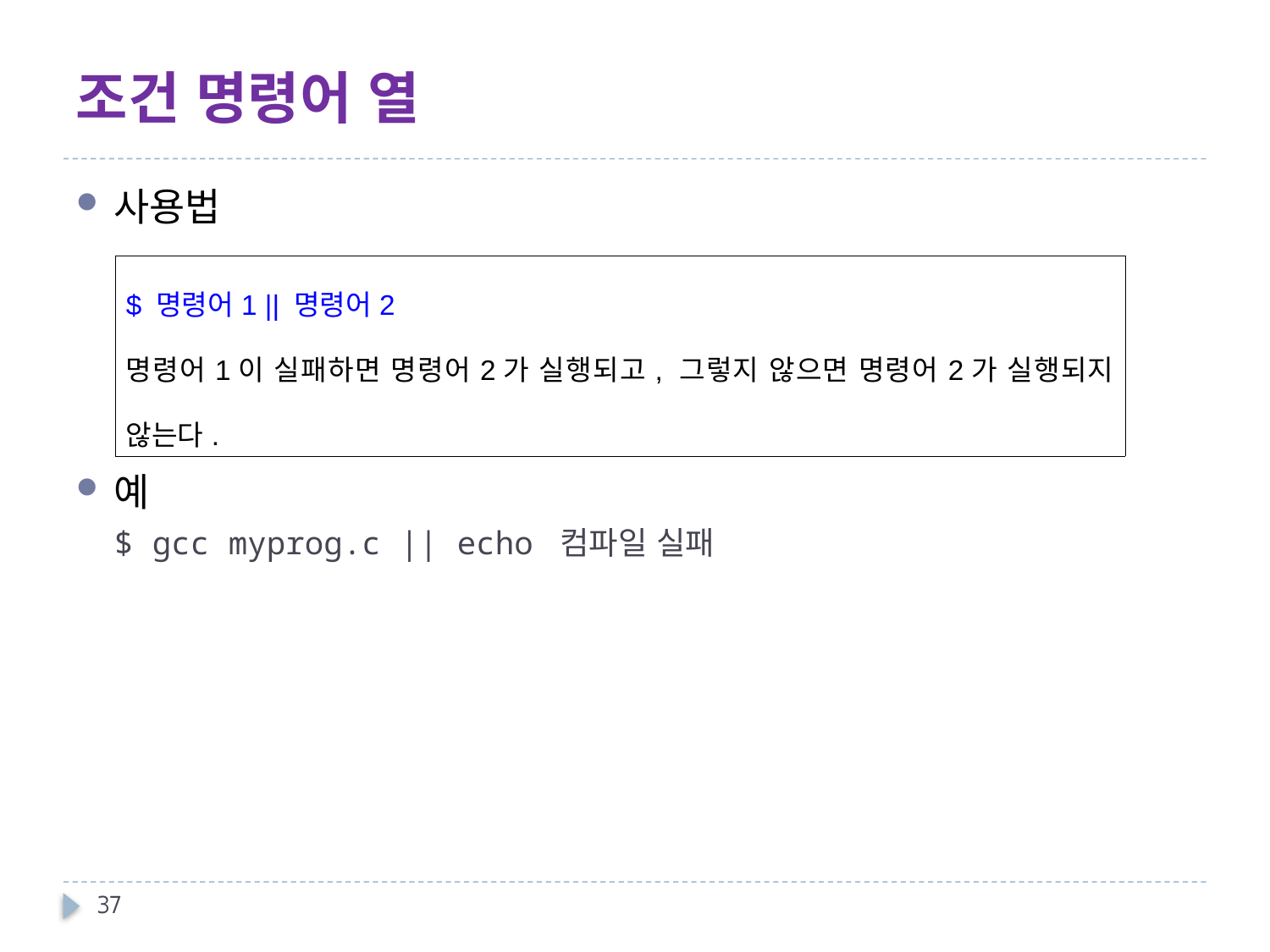

# 조건 명령어 열
사용법

예
$ gcc myprog.c || echo 컴파일 실패

| $ 명령어1 || 명령어2 명령어1이 실패하면 명령어2가 실행되고, 그렇지 않으면 명령어2가 실행되지 않는다. |
| --- |
37